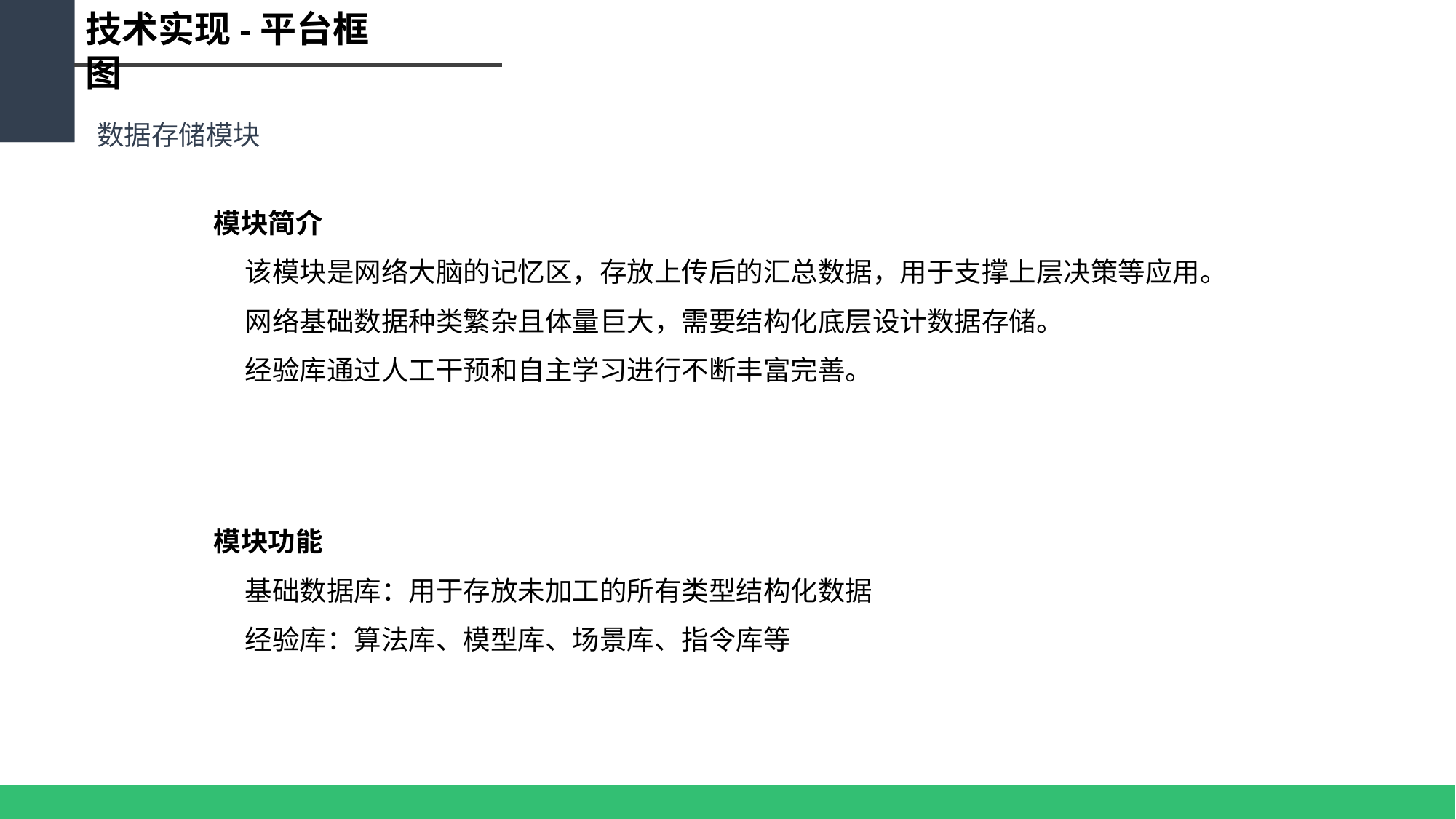

技术实现-平台框图
数据存储模块
模块简介
    该模块是网络大脑的记忆区，存放上传后的汇总数据，用于支撑上层决策等应用。
    网络基础数据种类繁杂且体量巨大，需要结构化底层设计数据存储。
    经验库通过人工干预和自主学习进行不断丰富完善。
模块功能
    基础数据库：用于存放未加工的所有类型结构化数据
    经验库：算法库、模型库、场景库、指令库等